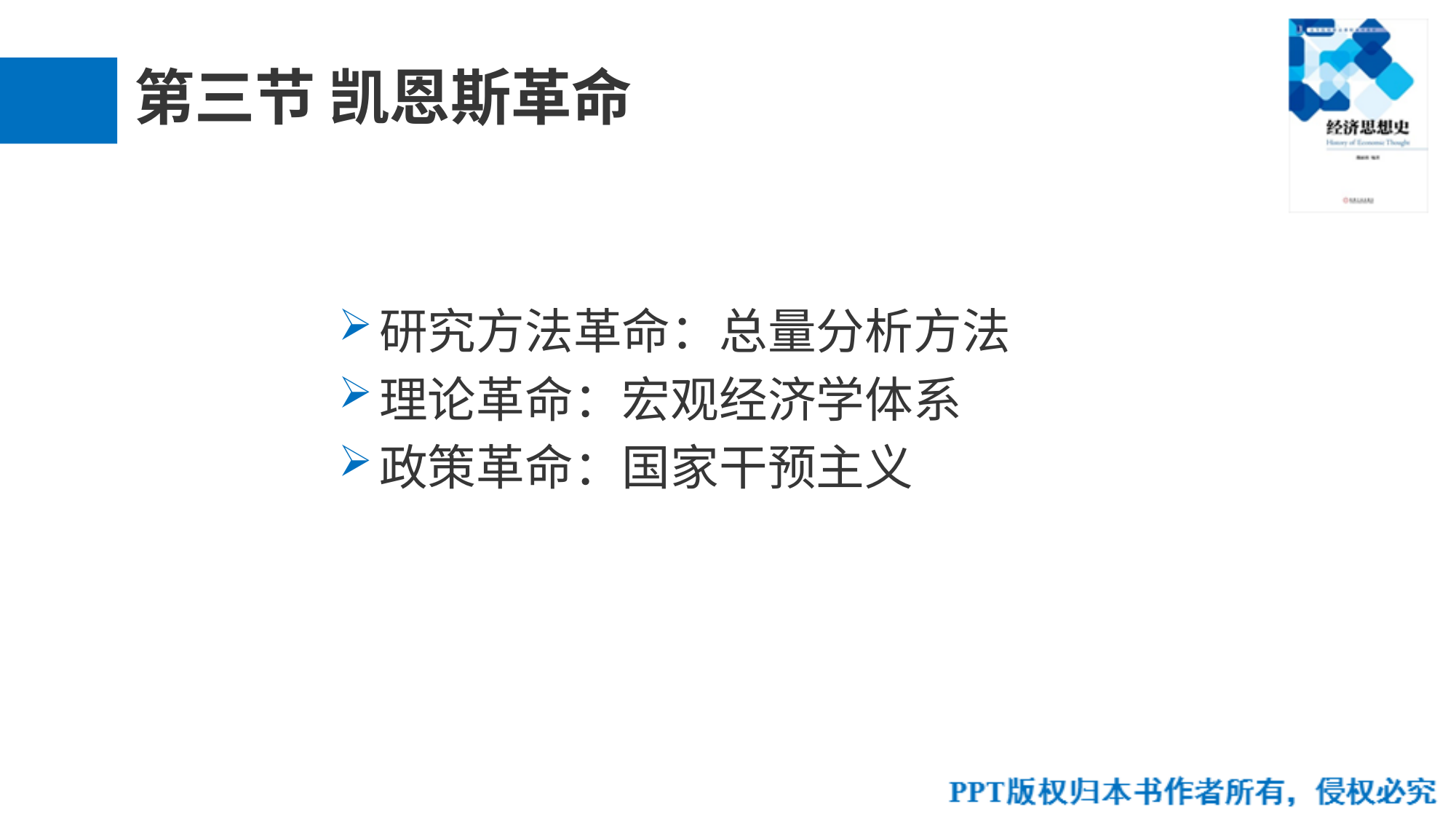

# 第三节 凯恩斯革命

研究方法革命：总量分析方法
理论革命：宏观经济学体系
政策革命：国家干预主义